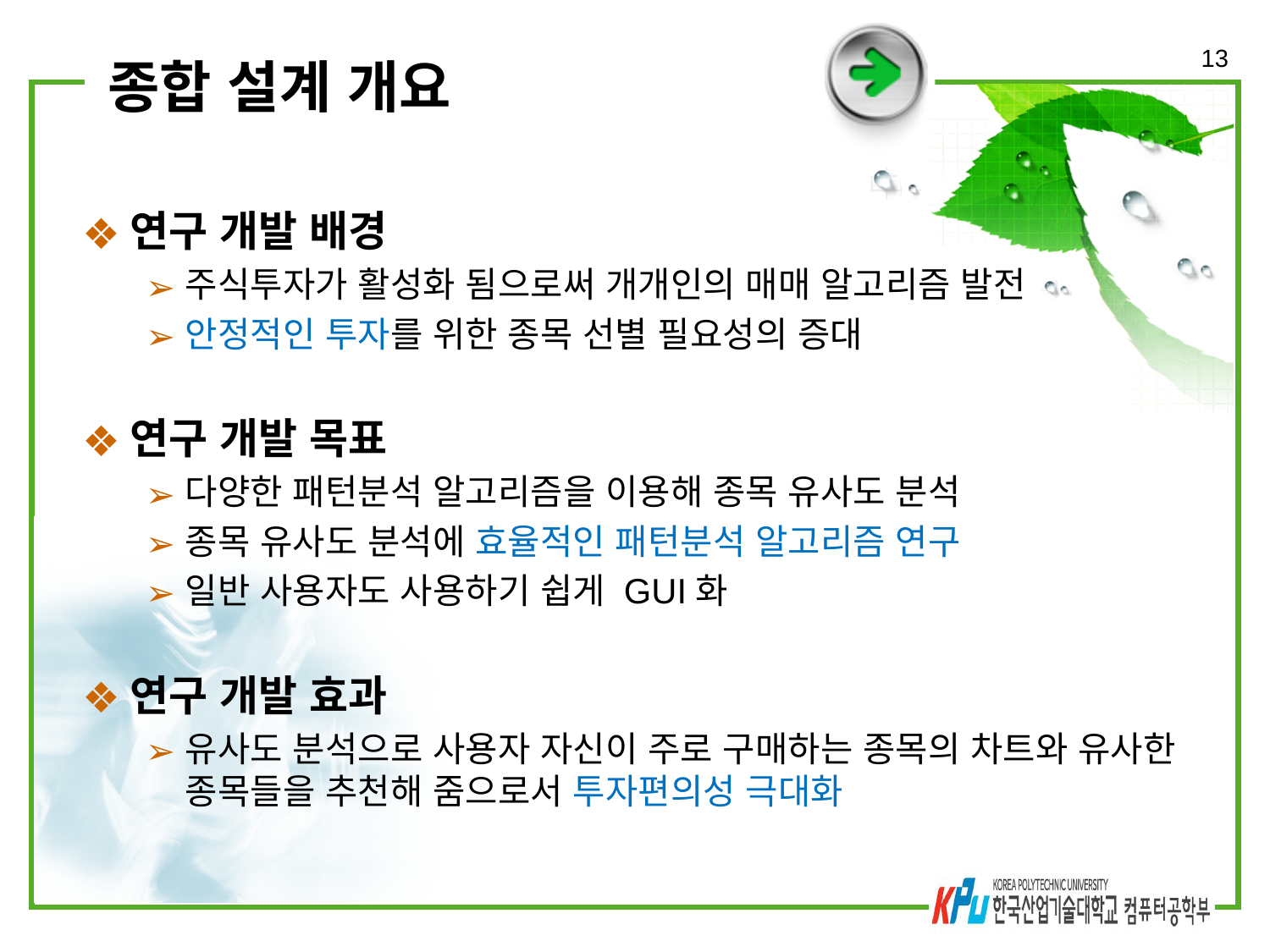

13
# 종합 설계 개요
연구 개발 배경
주식투자가 활성화 됨으로써 개개인의 매매 알고리즘 발전
안정적인 투자를 위한 종목 선별 필요성의 증대

연구 개발 목표
다양한 패턴분석 알고리즘을 이용해 종목 유사도 분석
종목 유사도 분석에 효율적인 패턴분석 알고리즘 연구
일반 사용자도 사용하기 쉽게 GUI화

연구 개발 효과
유사도 분석으로 사용자 자신이 주로 구매하는 종목의 차트와 유사한 종목들을 추천해 줌으로서 투자편의성 극대화